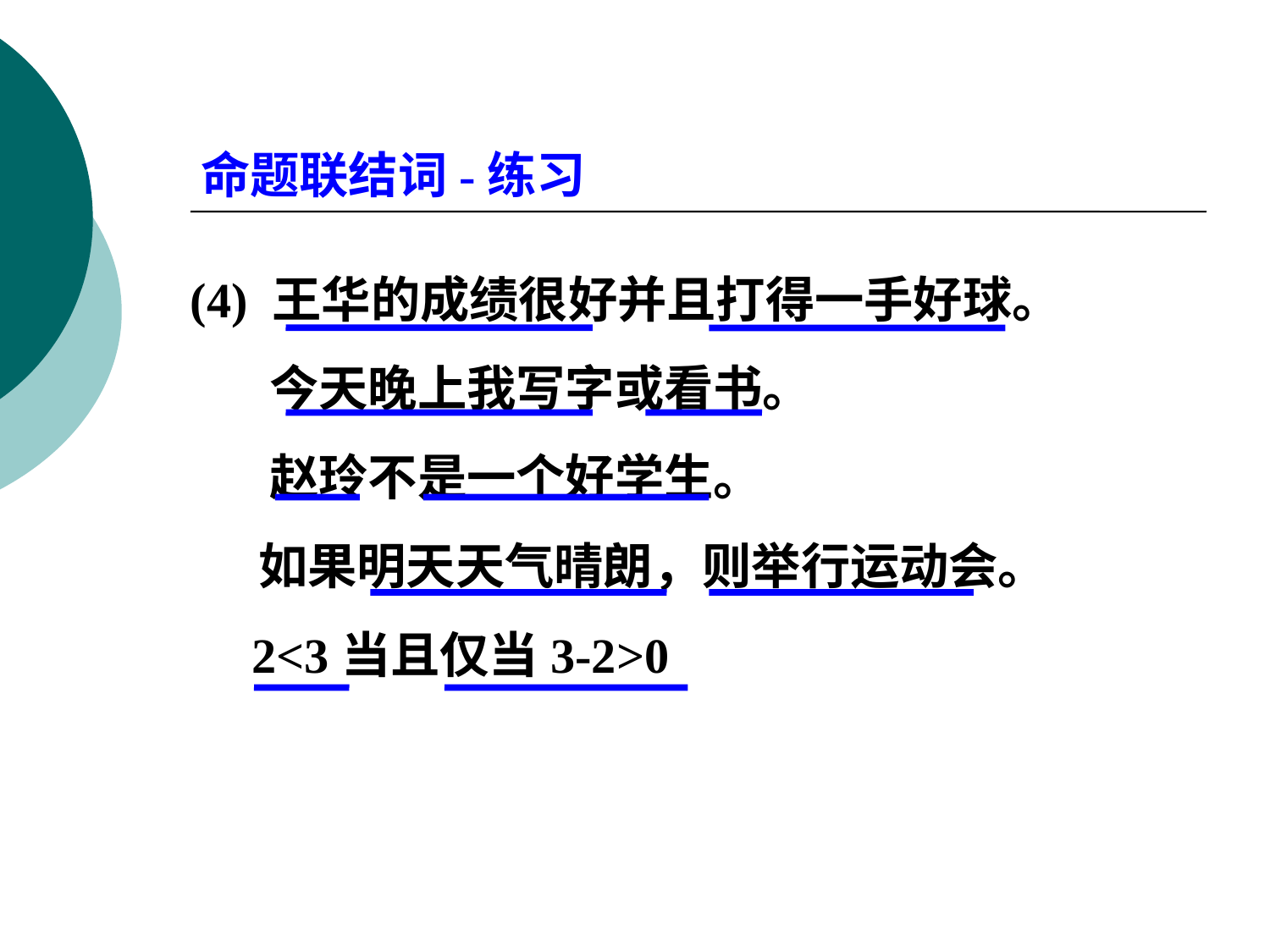

命题联结词-练习
(4) 王华的成绩很好并且打得一手好球。
      今天晚上我写字或看书。
      赵玲不是一个好学生。
     如果明天天气晴朗，则举行运动会。
     2<3当且仅当3-2>0